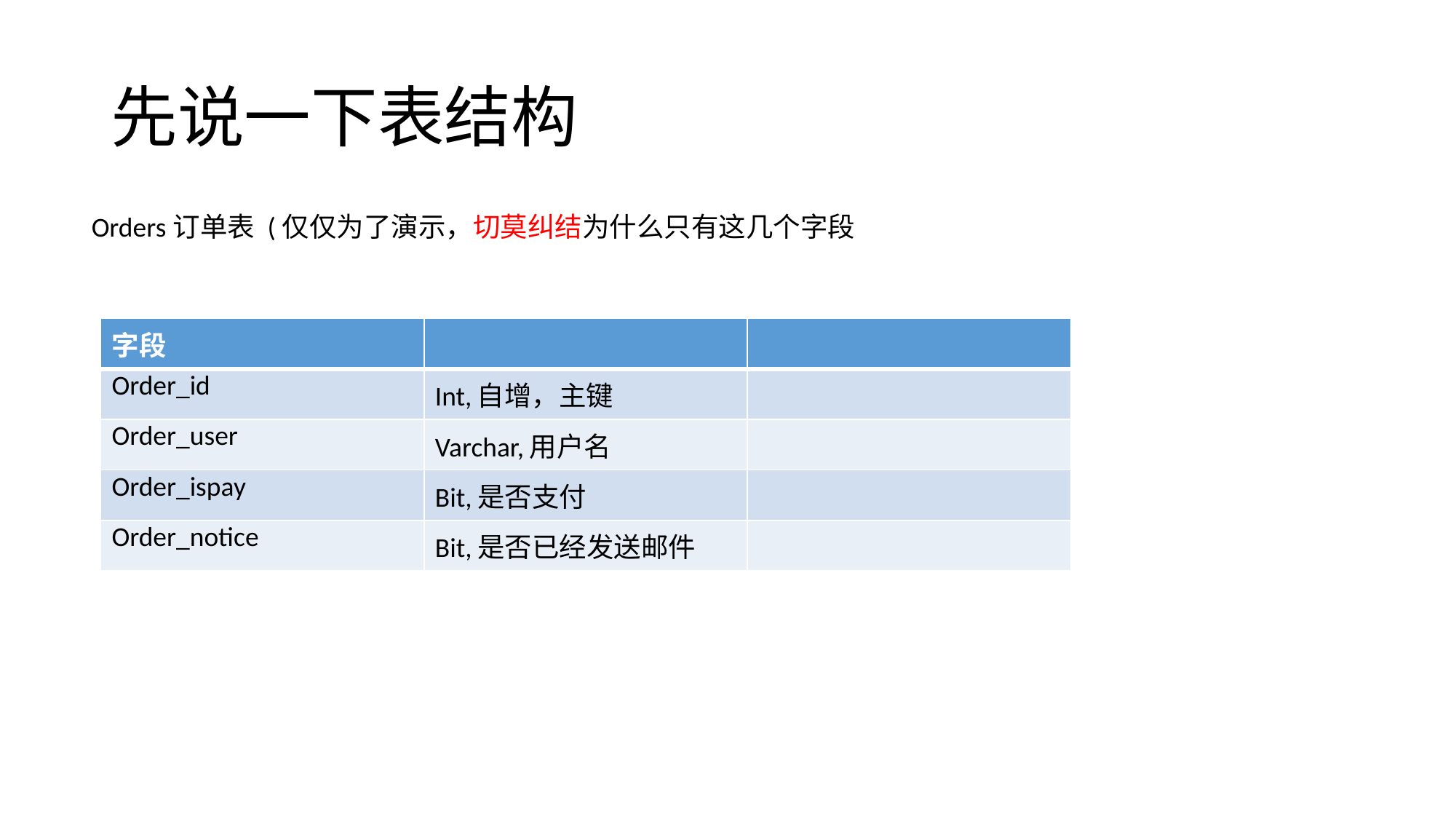

# 先说一下表结构
Orders订单表 (仅仅为了演示，切莫纠结为什么只有这几个字段
| 字段 |  |  |
| --- | --- | --- |
| Order\_id | Int,自增，主键 |  |
| Order\_user | Varchar,用户名 |  |
| Order\_ispay | Bit,是否支付 |  |
| Order\_notice | Bit,是否已经发送邮件 |  |